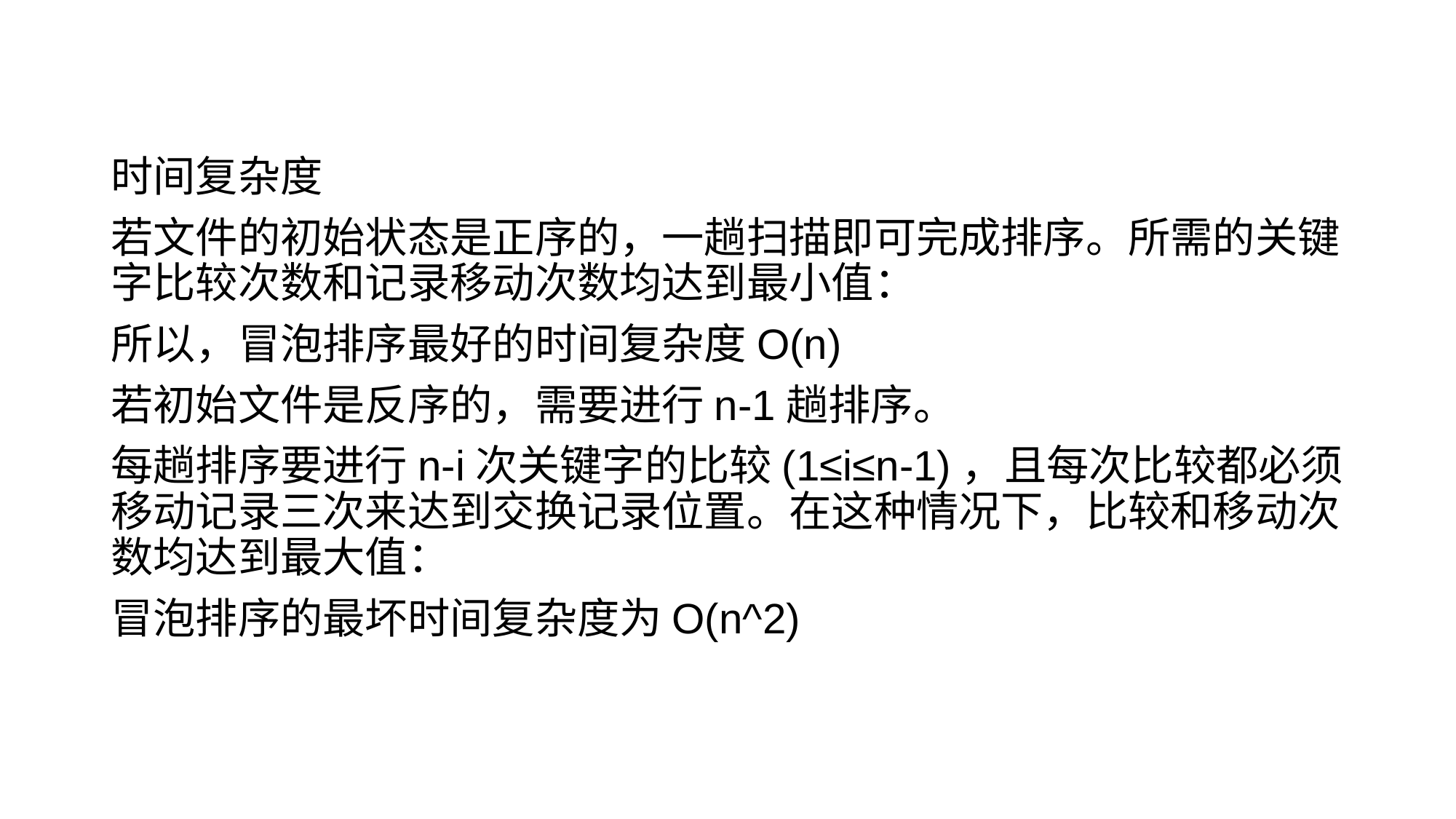

#
时间复杂度
若文件的初始状态是正序的，一趟扫描即可完成排序。所需的关键字比较次数和记录移动次数均达到最小值：
所以，冒泡排序最好的时间复杂度O(n)
若初始文件是反序的，需要进行n-1趟排序。
每趟排序要进行n-i次关键字的比较(1≤i≤n-1)，且每次比较都必须移动记录三次来达到交换记录位置。在这种情况下，比较和移动次数均达到最大值：
冒泡排序的最坏时间复杂度为O(n^2)